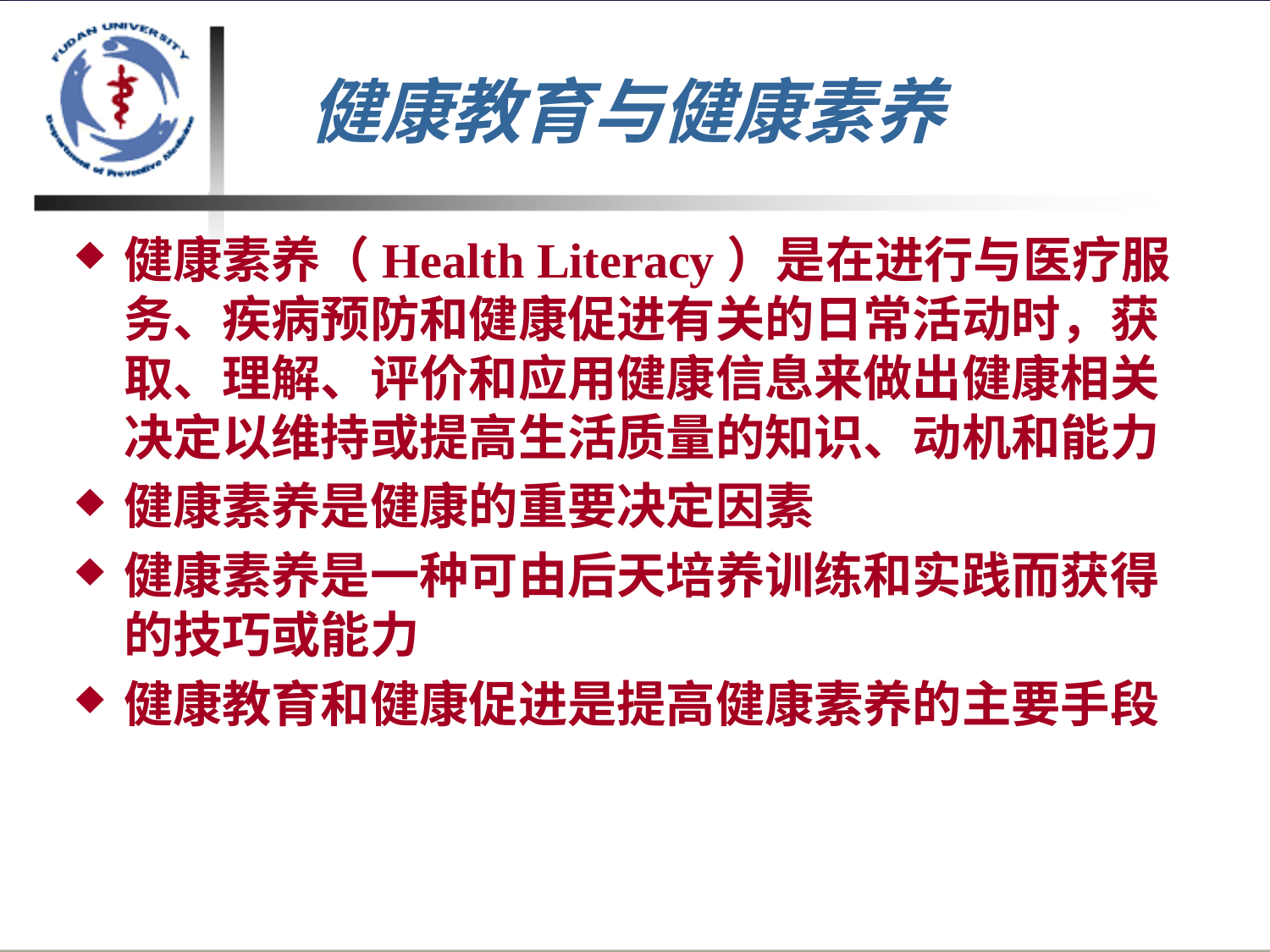

# 健康教育与健康素养
健康素养（Health Literacy）是在进行与医疗服务、疾病预防和健康促进有关的日常活动时，获取、理解、评价和应用健康信息来做出健康相关决定以维持或提高生活质量的知识、动机和能力
健康素养是健康的重要决定因素
健康素养是一种可由后天培养训练和实践而获得的技巧或能力
健康教育和健康促进是提高健康素养的主要手段